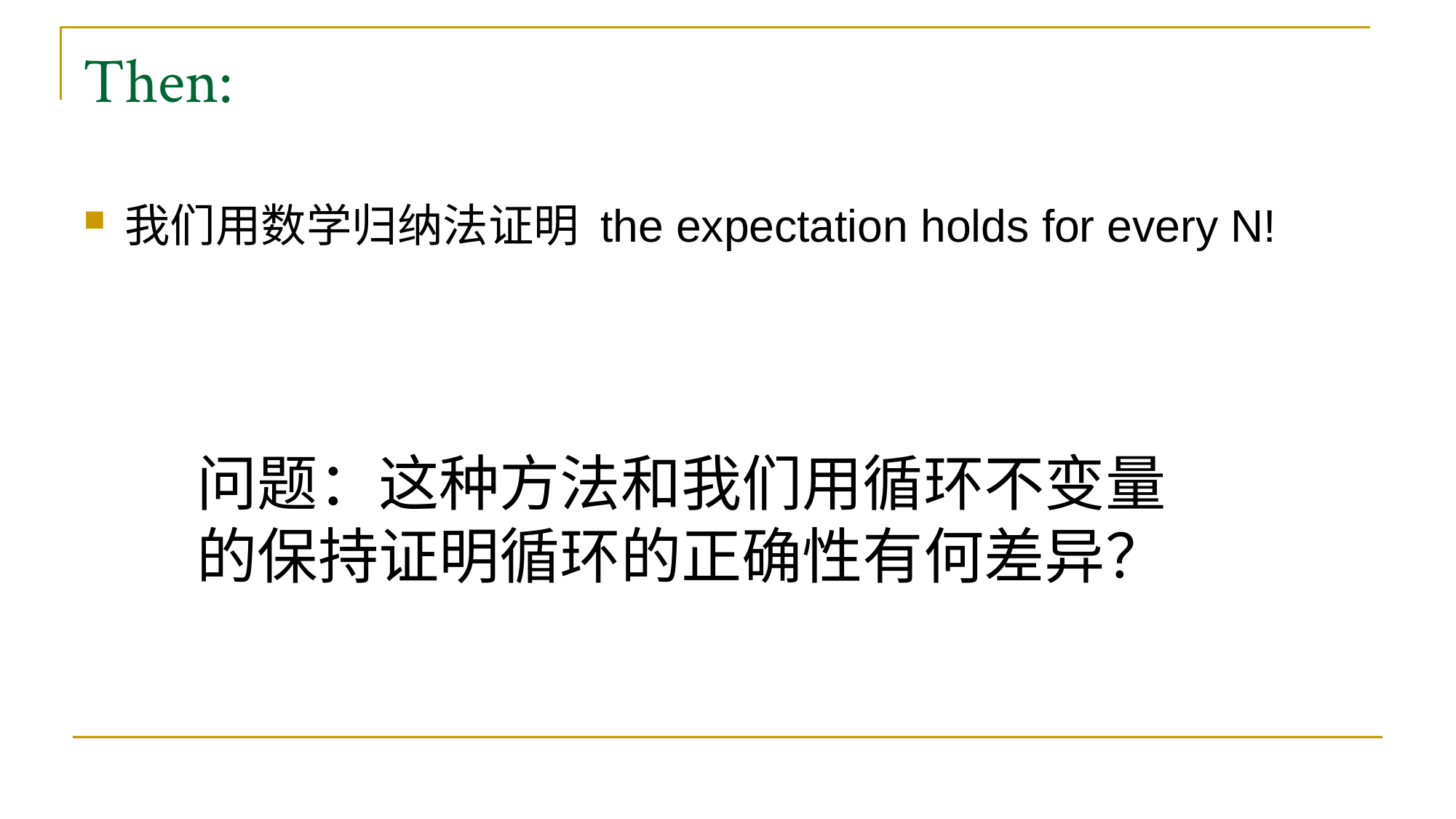

# Then:
我们用数学归纳法证明 the expectation holds for every N!
问题：这种方法和我们用循环不变量的保持证明循环的正确性有何差异？